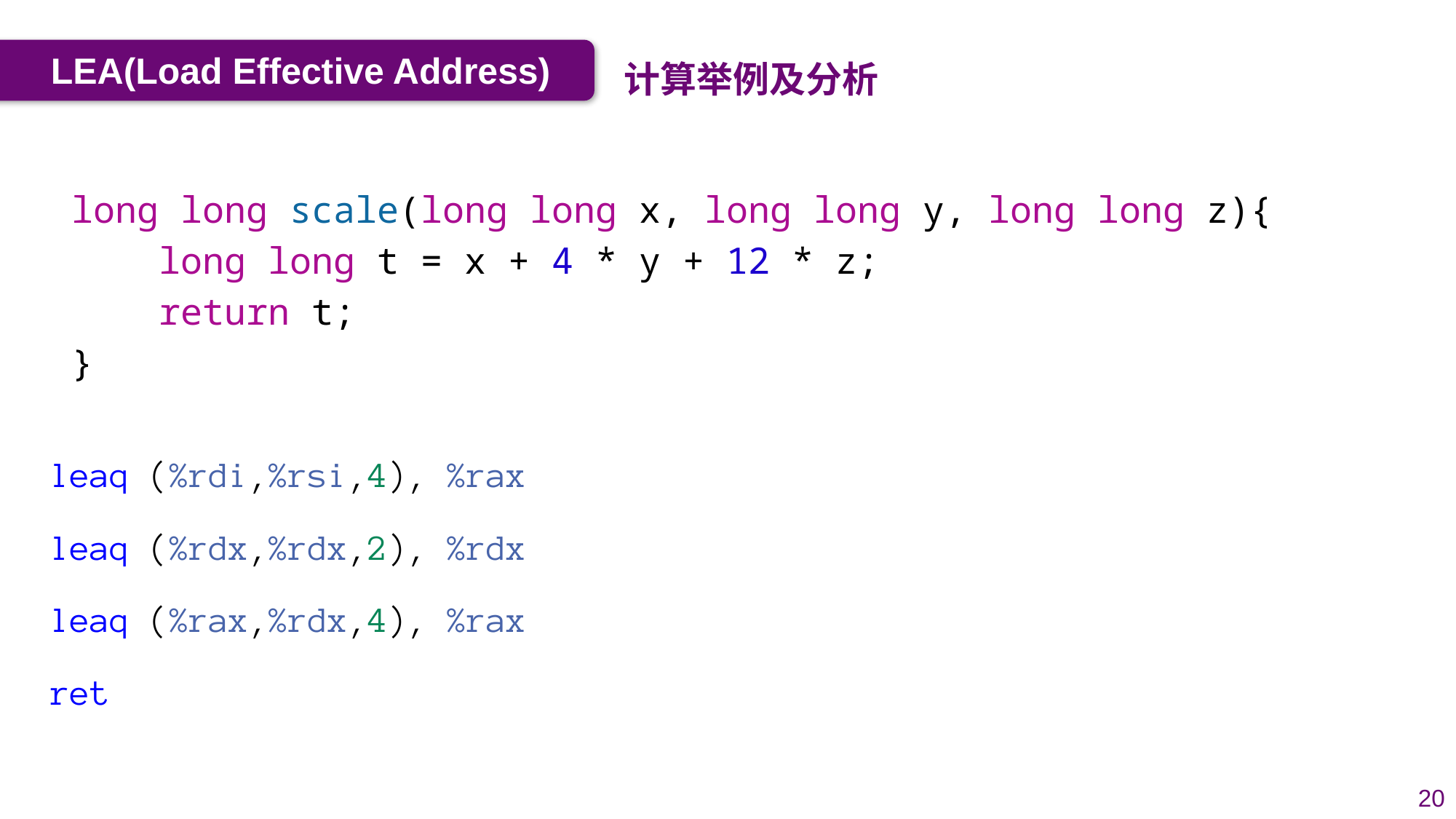

计算举例及分析

LEA(Load Effective Address)
long long scale(long long x, long long y, long long z){
    long long t = x + 4 * y + 12 * z;
    return t;
}
leaq (%rdi,%rsi,4), %rax
leaq (%rdx,%rdx,2), %rdx
leaq (%rax,%rdx,4), %rax
ret
20